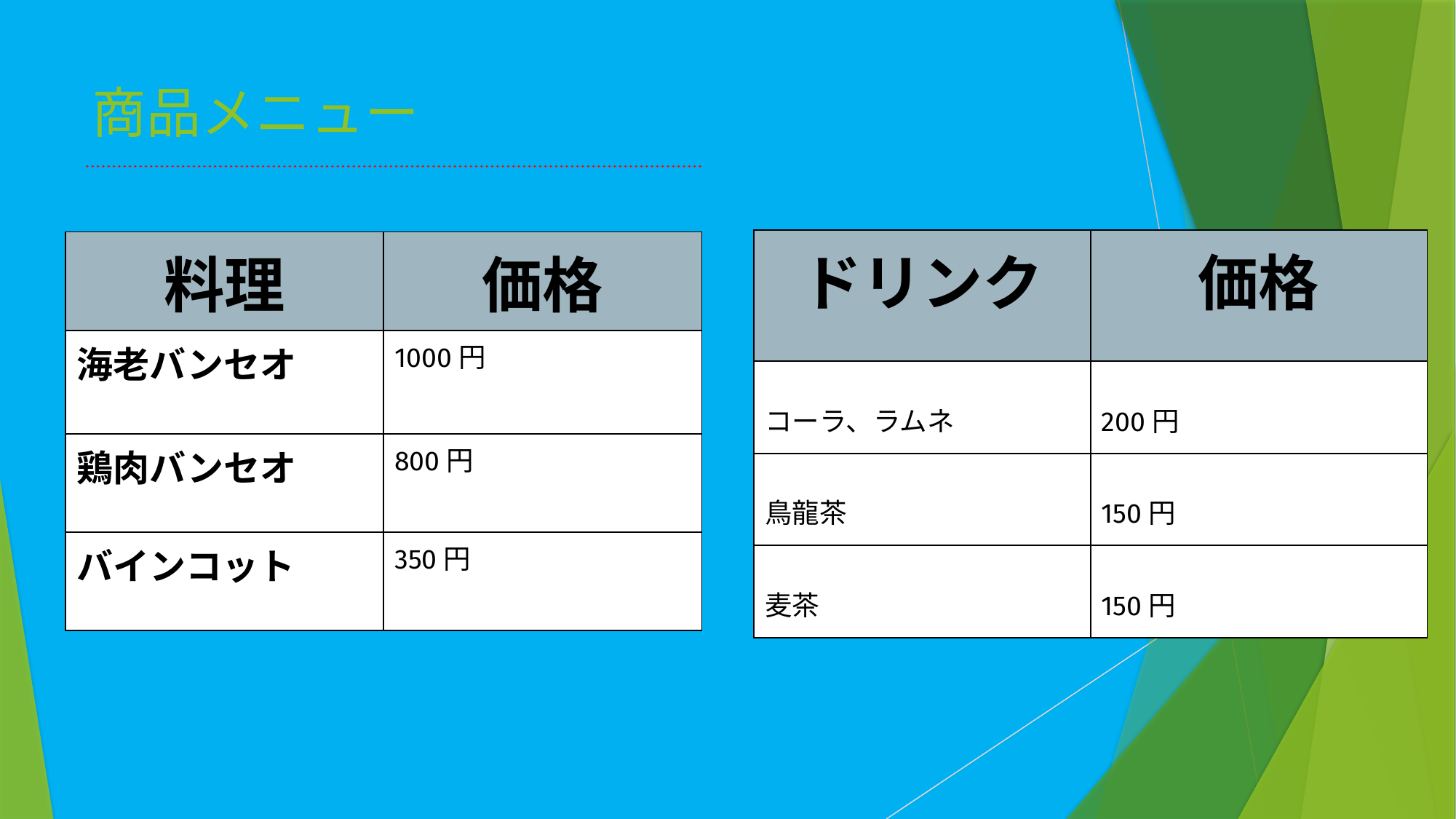

# 商品メニュー
| ドリンク | 価格 |
| --- | --- |
| コーラ、ラムネ | 200円 |
| 鳥龍茶 | 150円 |
| 麦茶 | 150円 |
| 料理 | 価格 |
| --- | --- |
| 海老バンセオ | 1000円 |
| 鶏肉バンセオ | 800円 |
| バインコット | 350円 |